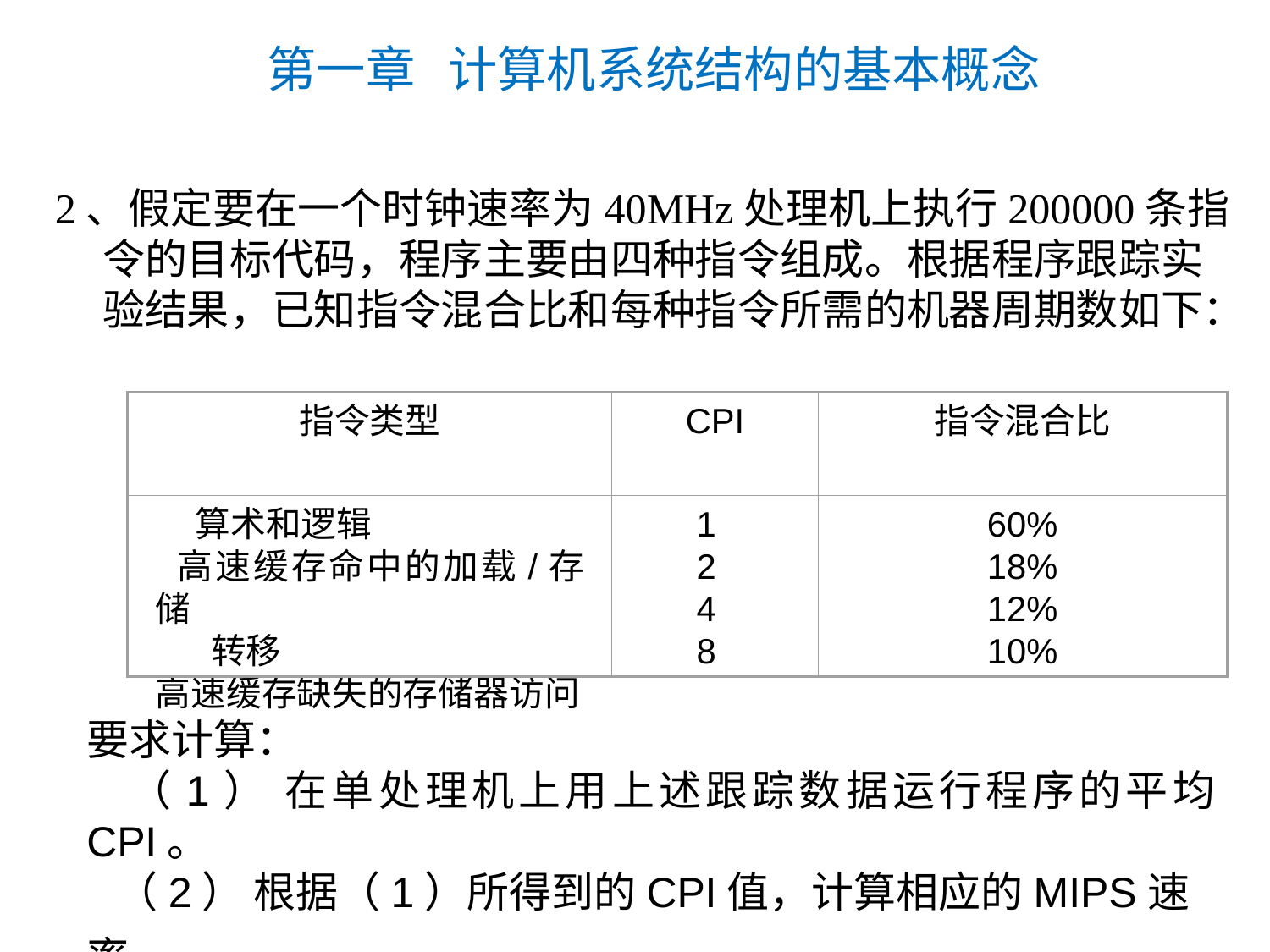

第一章   计算机系统结构的基本概念

2、假定要在一个时钟速率为40MHz处理机上执行200000条指令的目标代码，程序主要由四种指令组成。根据程序跟踪实验结果，已知指令混合比和每种指令所需的机器周期数如下：

指令类型

CPI

指令混合比

    算术和逻辑
 高速缓存命中的加载/存储
      转移
高速缓存缺失的存储器访问

1
2
4
8

60%
18%
12%
10%

要求计算：
  （1） 在单处理机上用上述跟踪数据运行程序的平均CPI。
  （2） 根据（1）所得到的CPI值，计算相应的MIPS速率。